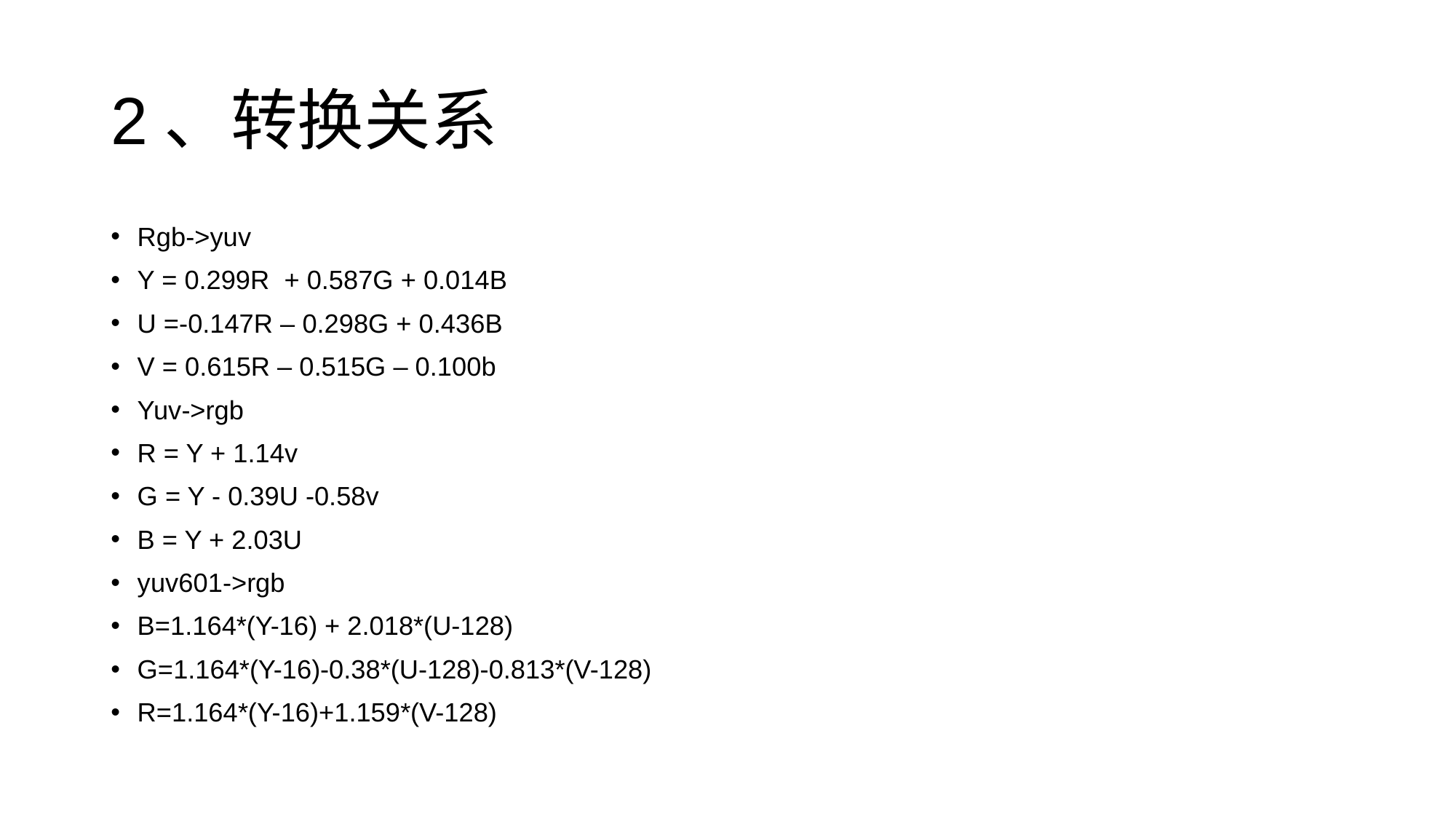

# 2、转换关系
Rgb->yuv
Y = 0.299R  + 0.587G + 0.014B
U =-0.147R – 0.298G + 0.436B
V = 0.615R – 0.515G – 0.100b
Yuv->rgb
R = Y + 1.14v
G = Y - 0.39U -0.58v
B = Y + 2.03U
yuv601->rgb
B=1.164*(Y-16) + 2.018*(U-128)
G=1.164*(Y-16)-0.38*(U-128)-0.813*(V-128)
R=1.164*(Y-16)+1.159*(V-128)